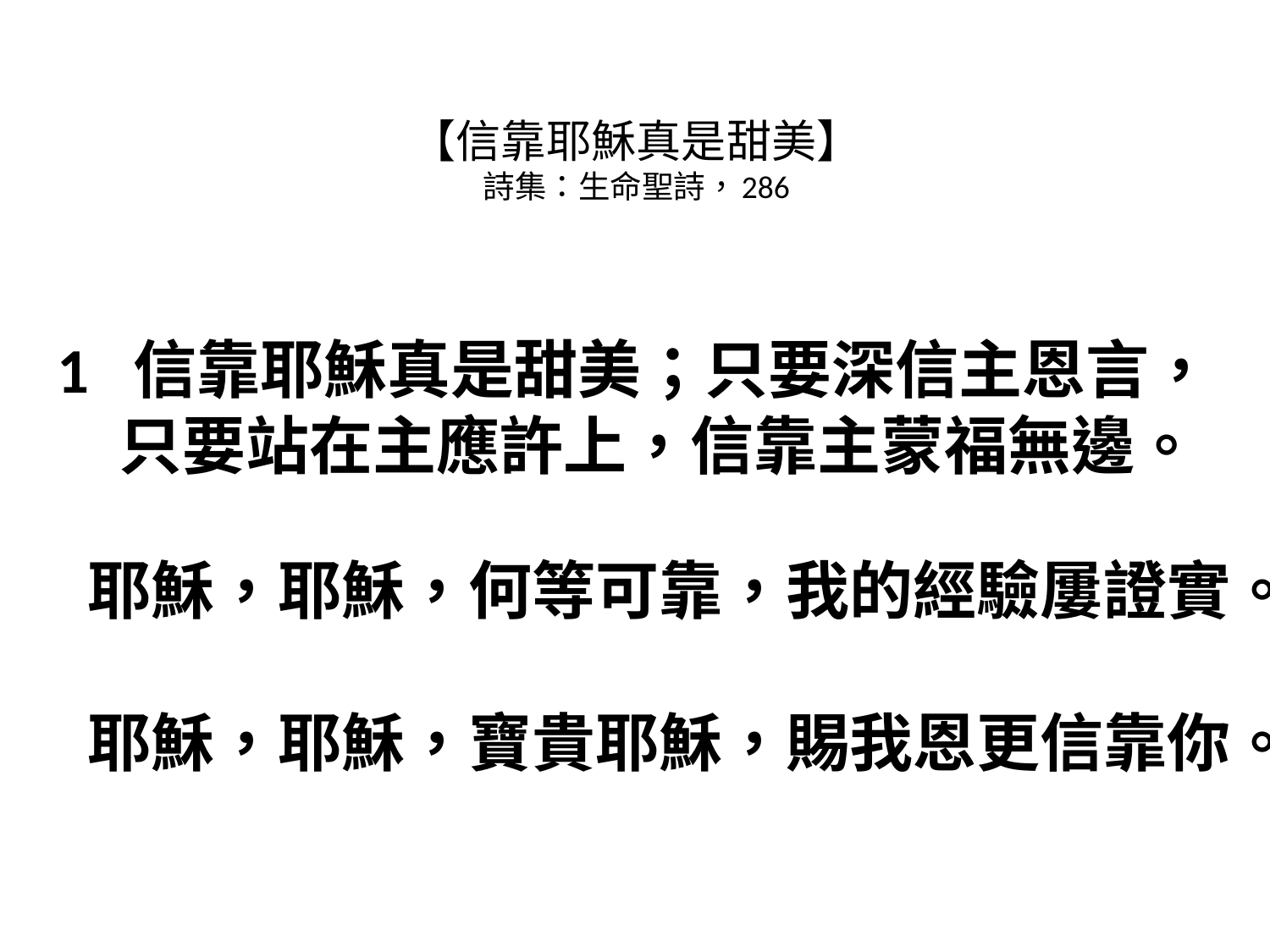

# 【信靠耶穌真是甜美】 詩集：生命聖詩，286
1  信靠耶穌真是甜美；只要深信主恩言，
只要站在主應許上，信靠主蒙福無邊。
耶穌，耶穌，何等可靠，我的經驗屢證實。
耶穌，耶穌，寶貴耶穌，賜我恩更信靠你。